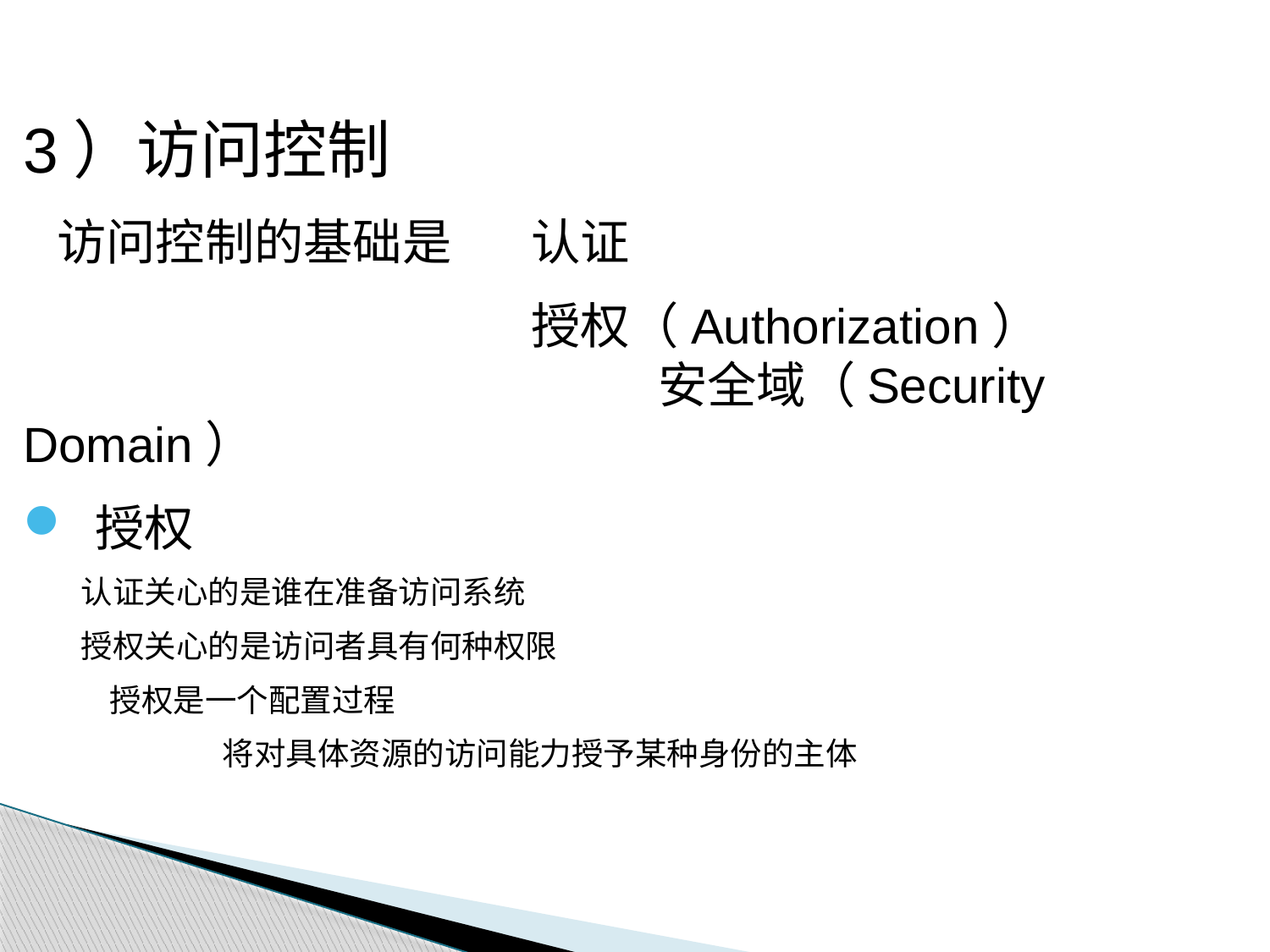

3）访问控制
  访问控制的基础是	认证
				授权（Authorization）					 	安全域（Security Domain）
 授权
       认证关心的是谁在准备访问系统
       授权关心的是访问者具有何种权限
           授权是一个配置过程
	         将对具体资源的访问能力授予某种身份的主体